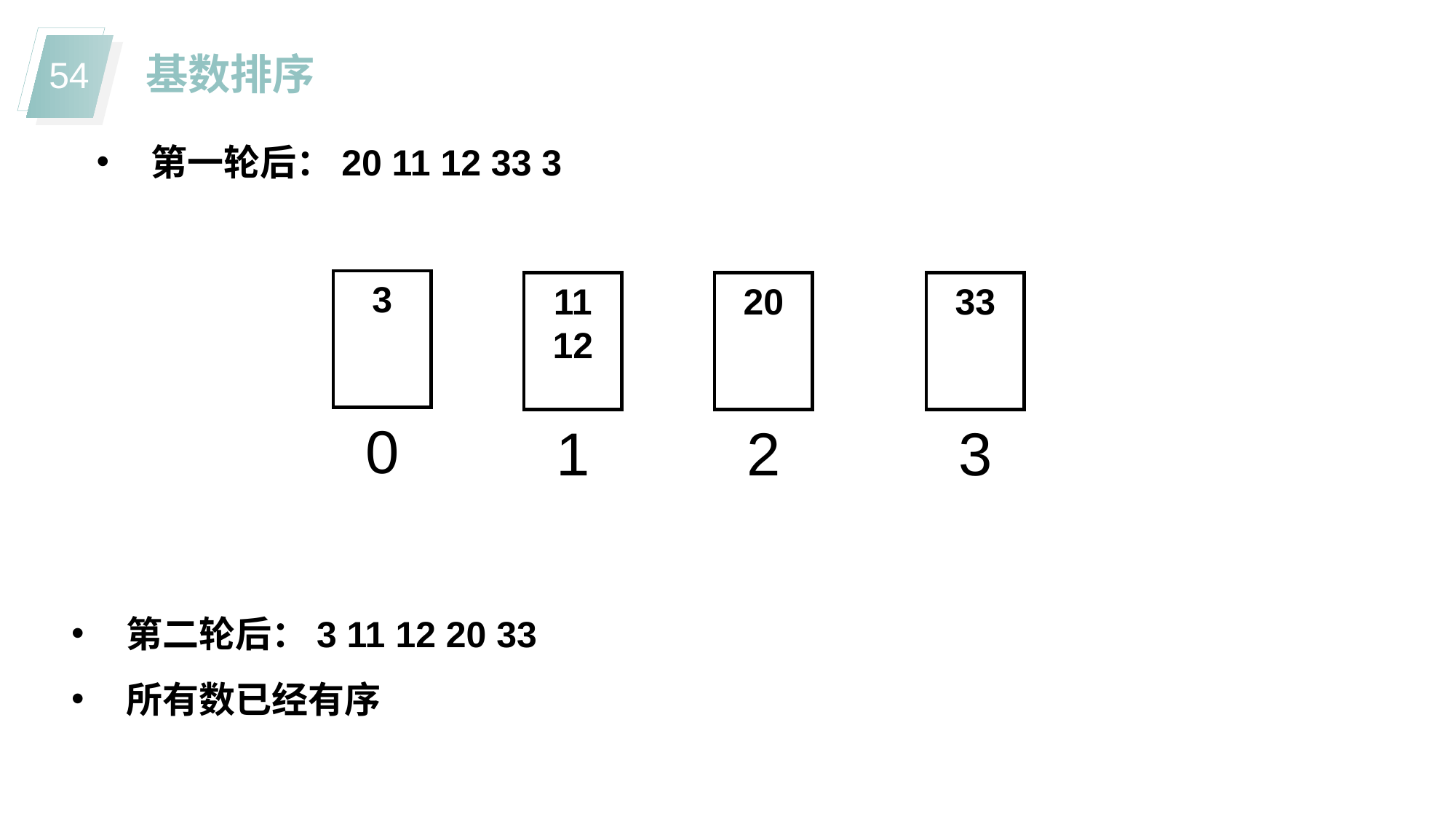

基数排序
第一轮后：20 11 12 33 3
3
11
12
20
33
0
1
2
3
第二轮后：3 11 12 20 33
所有数已经有序